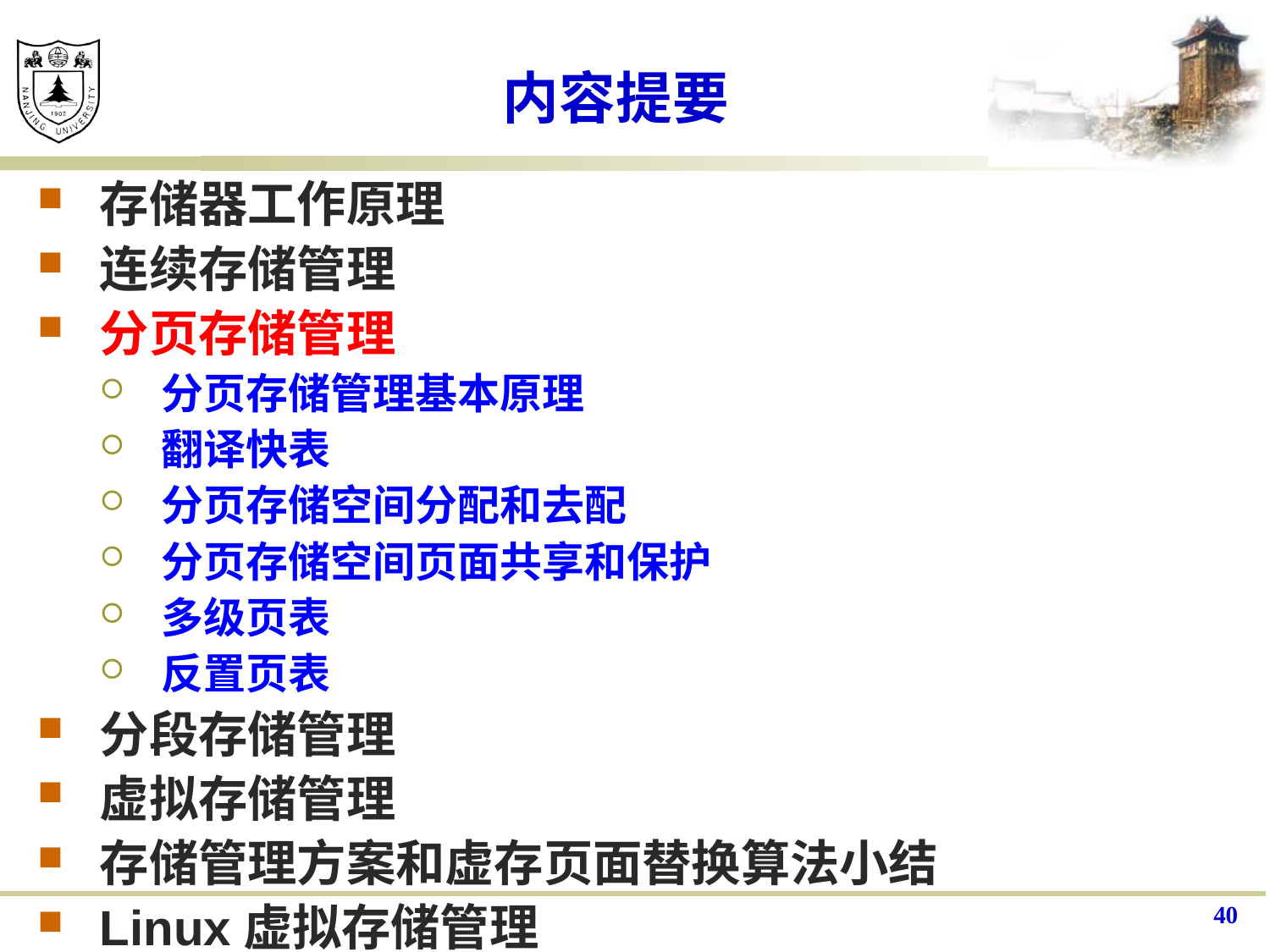

# 内容提要
存储器工作原理
连续存储管理
分页存储管理
分页存储管理基本原理
翻译快表
分页存储空间分配和去配
分页存储空间页面共享和保护
多级页表
反置页表
分段存储管理
虚拟存储管理
存储管理方案和虚存页面替换算法小结
Linux虚拟存储管理
40